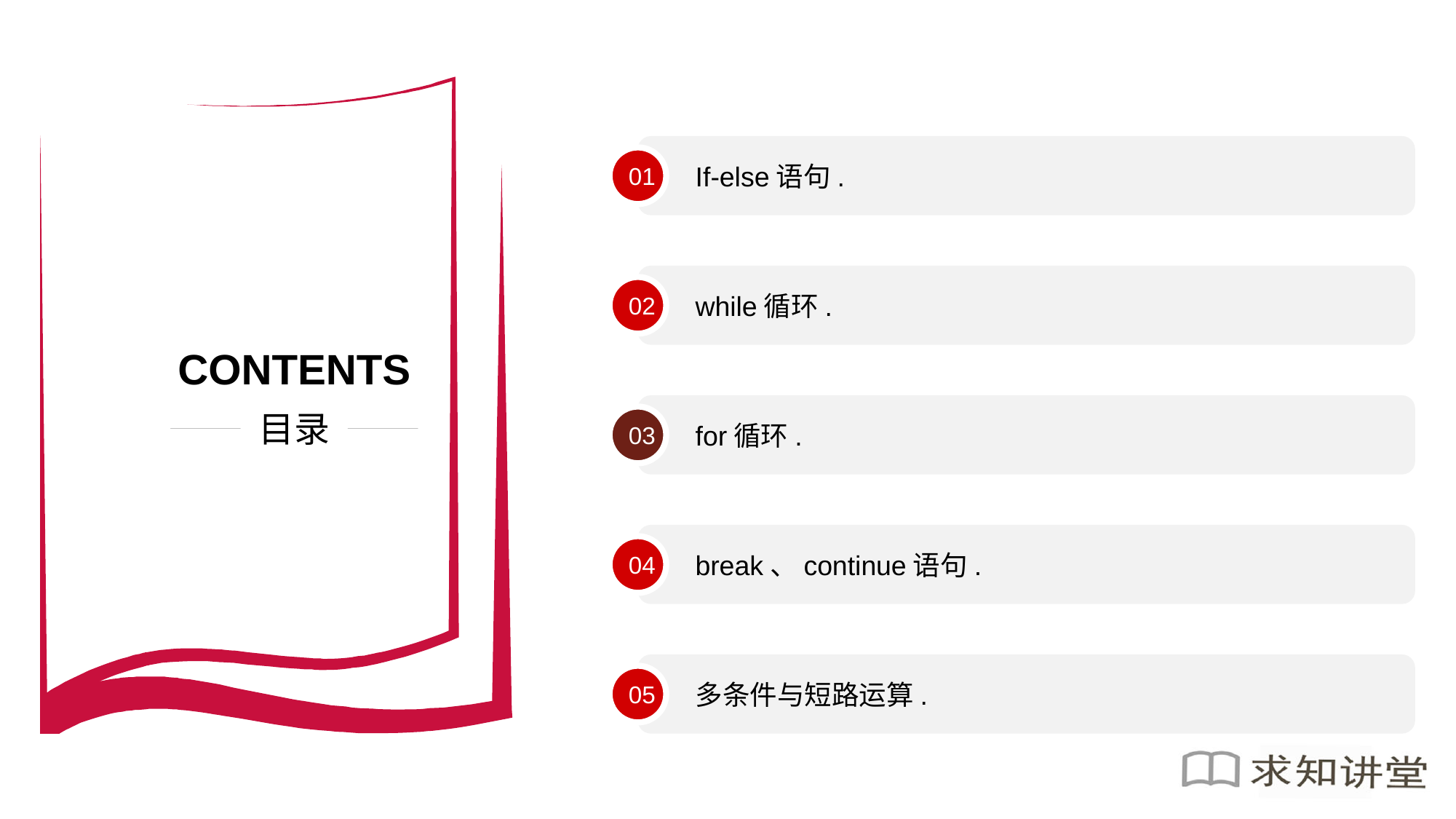

If-else语句.
01
while循环.
02
CONTENTS
目录
for循环.
03
break、continue语句.
04
多条件与短路运算.
05